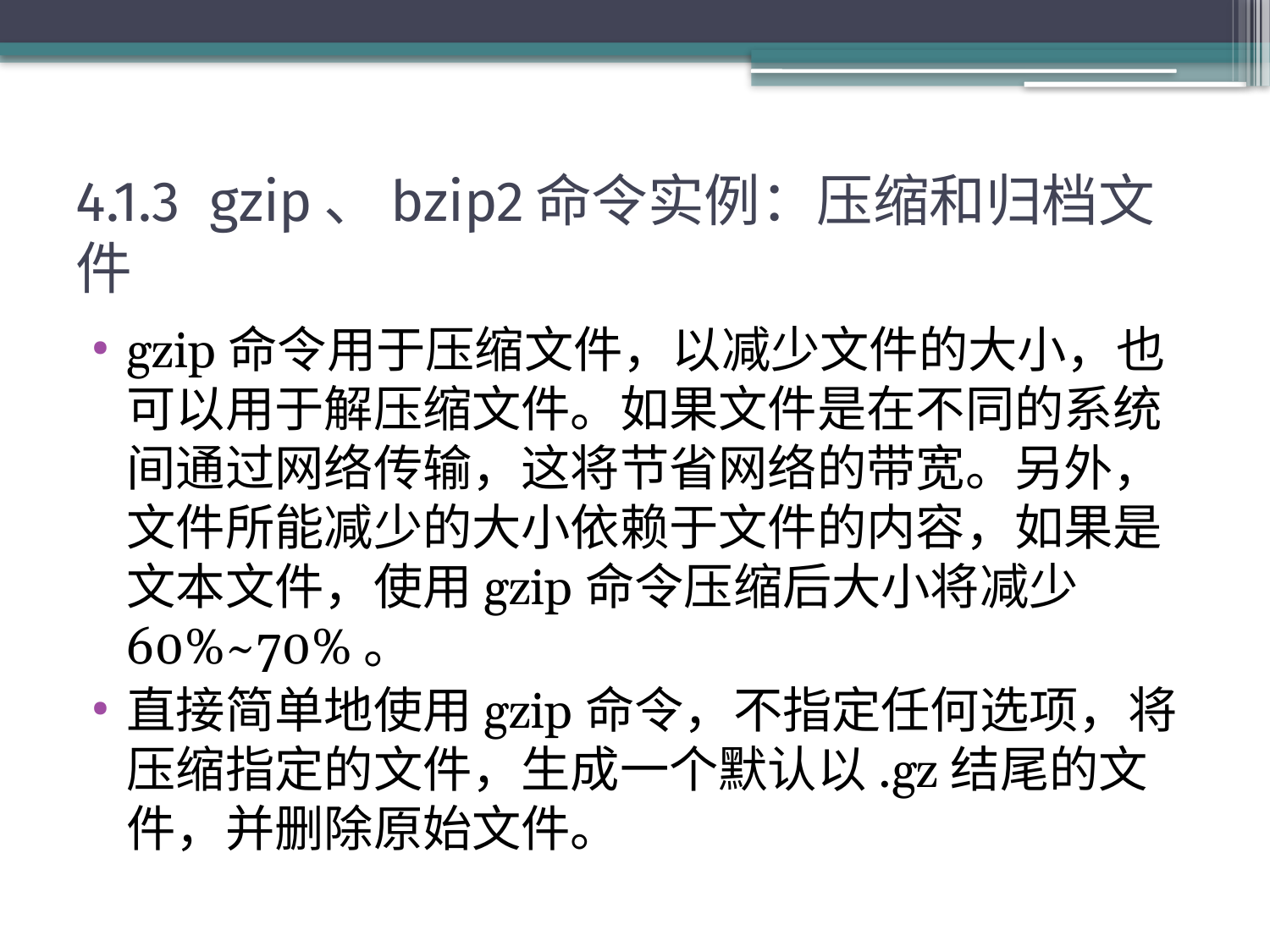

# 4.1.3  gzip、bzip2命令实例：压缩和归档文件
gzip命令用于压缩文件，以减少文件的大小，也可以用于解压缩文件。如果文件是在不同的系统间通过网络传输，这将节省网络的带宽。另外，文件所能减少的大小依赖于文件的内容，如果是文本文件，使用gzip命令压缩后大小将减少60%~70%。
直接简单地使用gzip命令，不指定任何选项，将压缩指定的文件，生成一个默认以.gz结尾的文件，并删除原始文件。